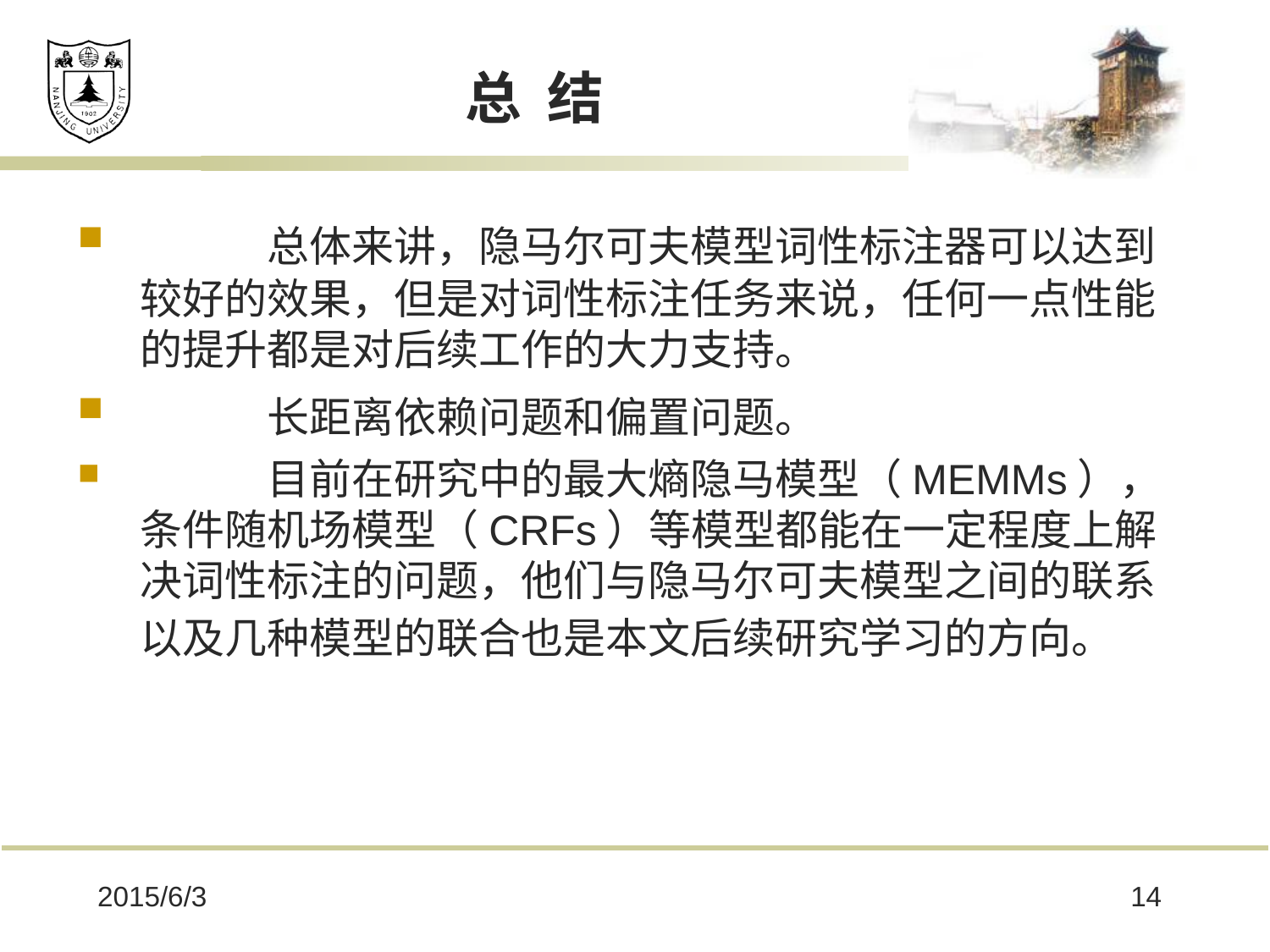

# 总  结
	总体来讲，隐马尔可夫模型词性标注器可以达到较好的效果，但是对词性标注任务来说，任何一点性能的提升都是对后续工作的大力支持。
	长距离依赖问题和偏置问题。
	目前在研究中的最大熵隐马模型（MEMMs），条件随机场模型（CRFs）等模型都能在一定程度上解决词性标注的问题，他们与隐马尔可夫模型之间的联系以及几种模型的联合也是本文后续研究学习的方向。
2015/6/3
14